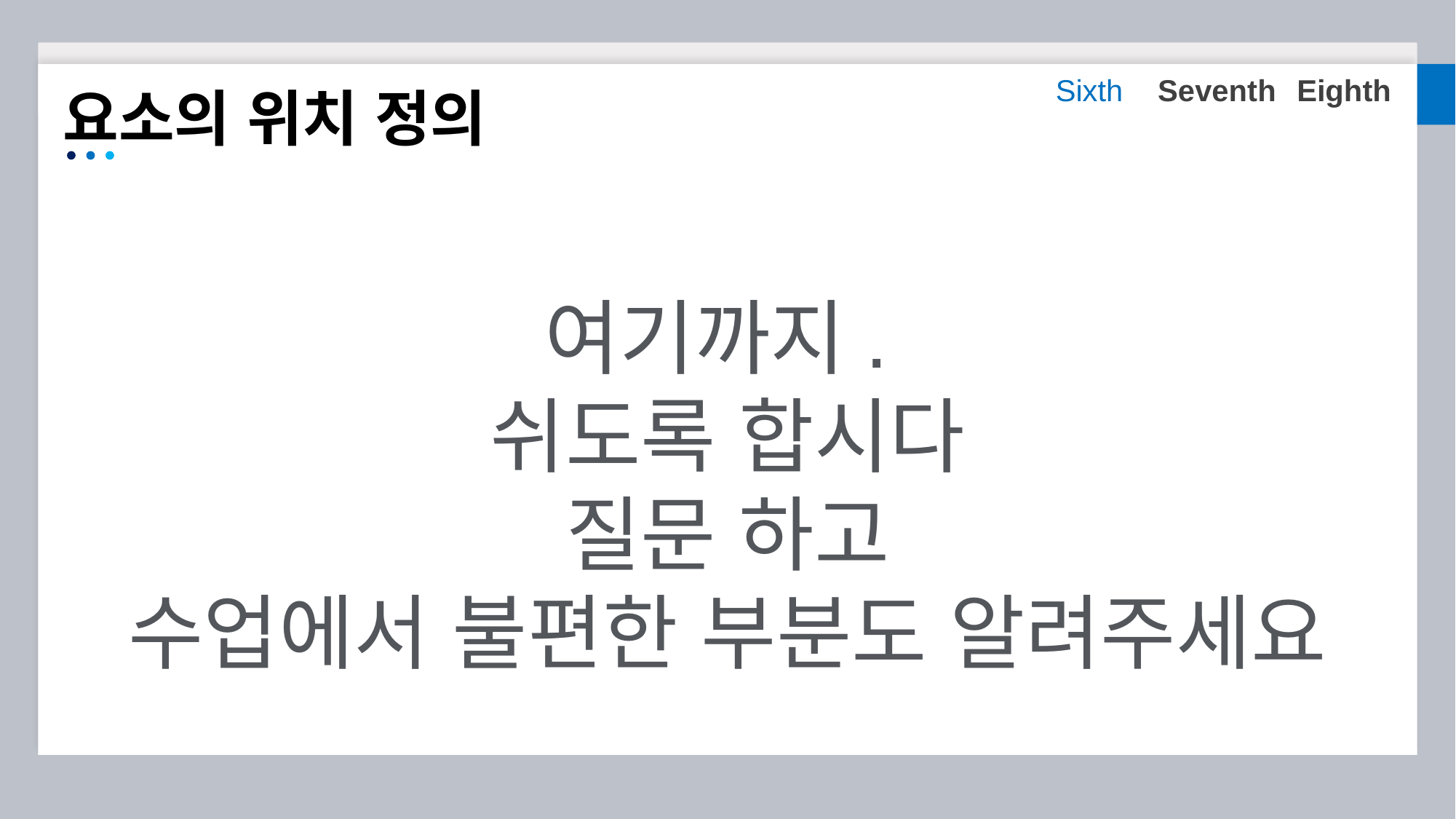

Sixth
Seventh
Eighth
요소의 위치 정의

여기까지.
쉬도록 합시다
질문 하고
수업에서 불편한 부분도 알려주세요